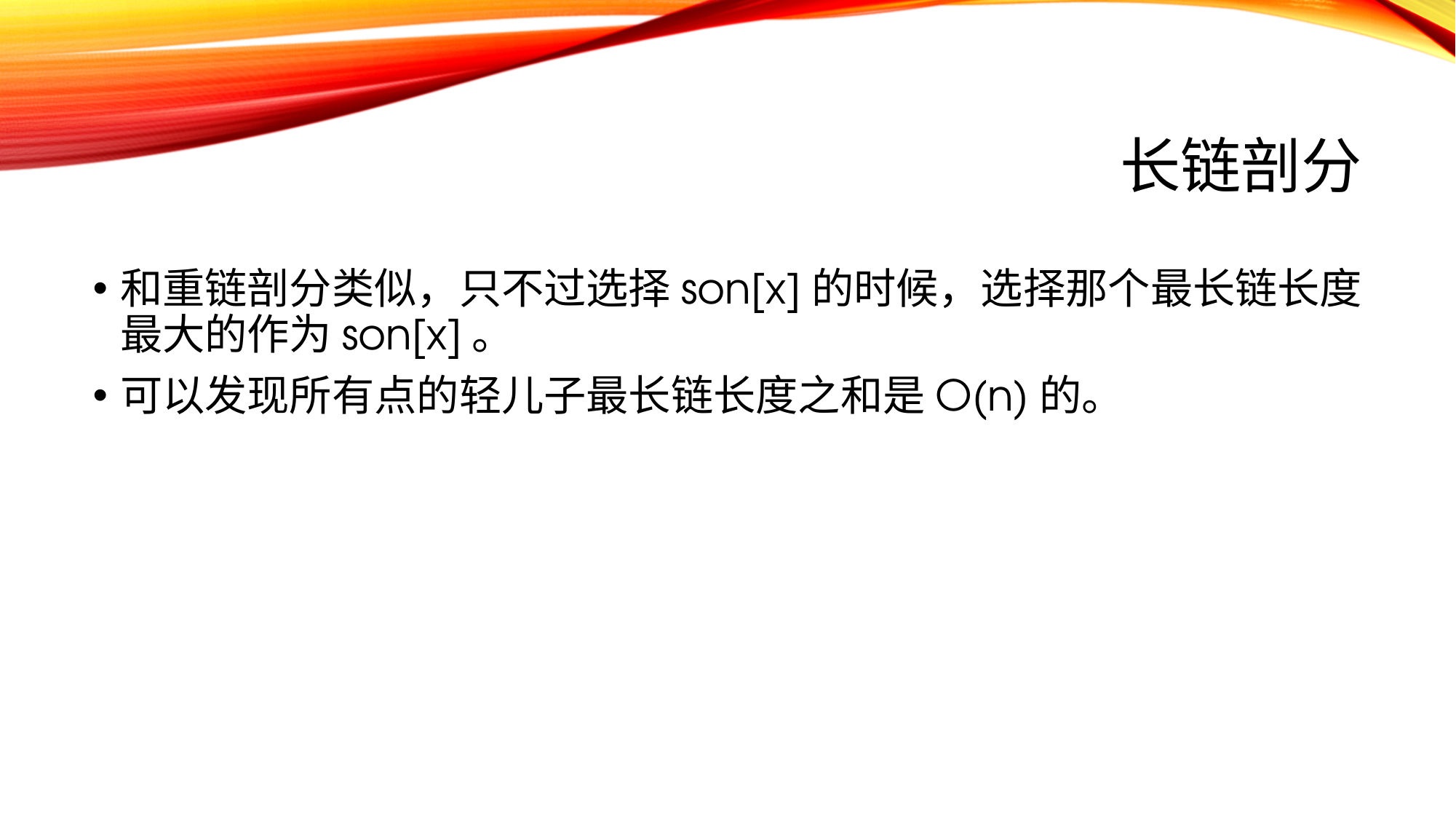

# 长链剖分
和重链剖分类似，只不过选择son[x]的时候，选择那个最长链长度最大的作为son[x]。
可以发现所有点的轻儿子最长链长度之和是O(n)的。